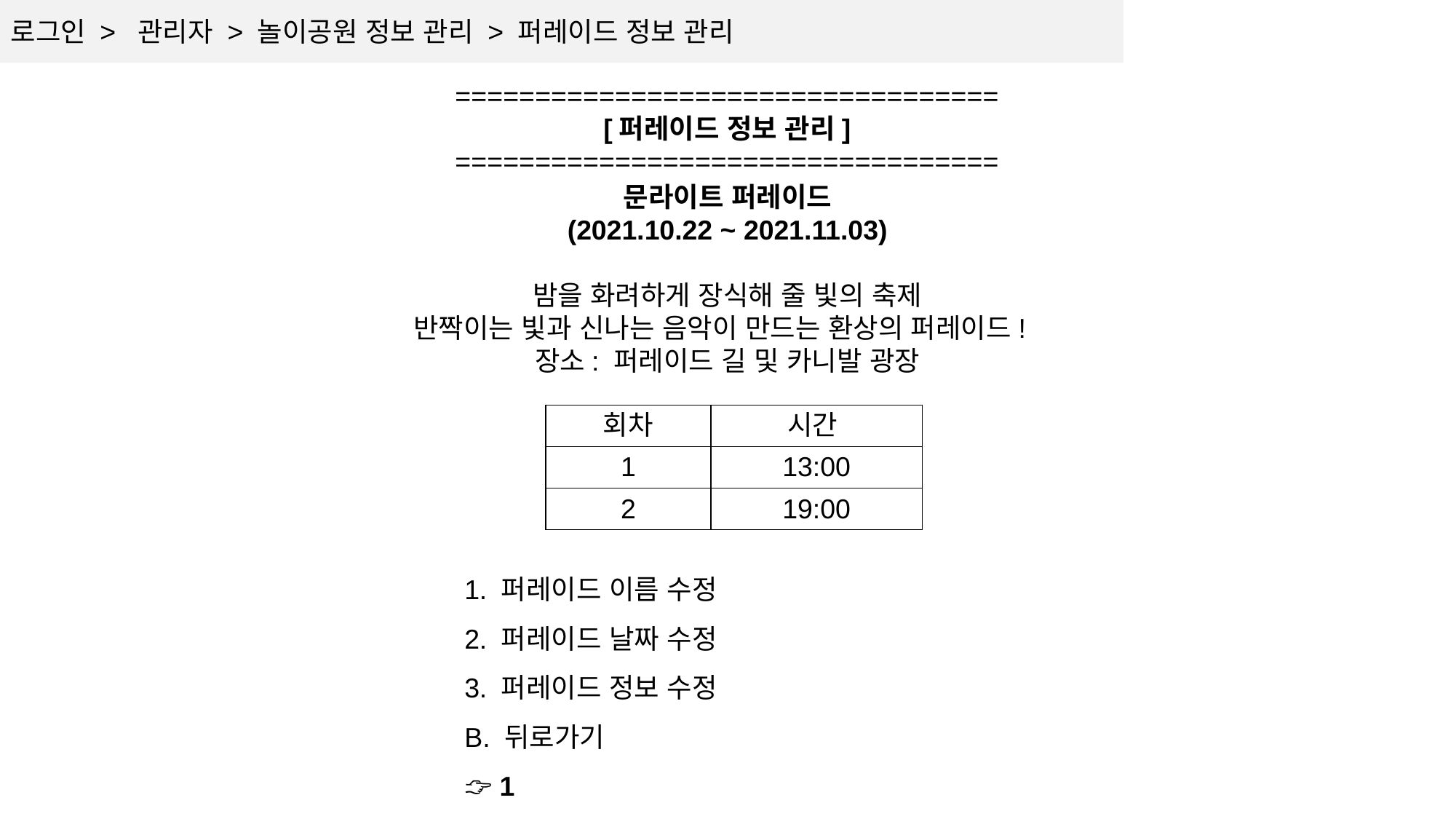

로그인 >  관리자 > 놀이공원 정보 관리 > 퍼레이드 정보 관리
   ==================================
[퍼레이드 정보 관리]
==================================
문라이트 퍼레이드
(2021.10.22 ~ 2021.11.03)​
​
밤을 화려하게 장식해 줄 빛의 축제​
반짝이는 빛과 신나는 음악이 만드는 환상의 퍼레이드!  ​
장소: 퍼레이드 길 및 카니발 광장​
| 회차 | 시간 |
| --- | --- |
| 1 | 13:00 |
| 2 | 19:00 |
1. 퍼레이드 이름 수정
2. 퍼레이드 날짜 수정
3. 퍼레이드 정보 수정
B. 뒤로가기
👉 1